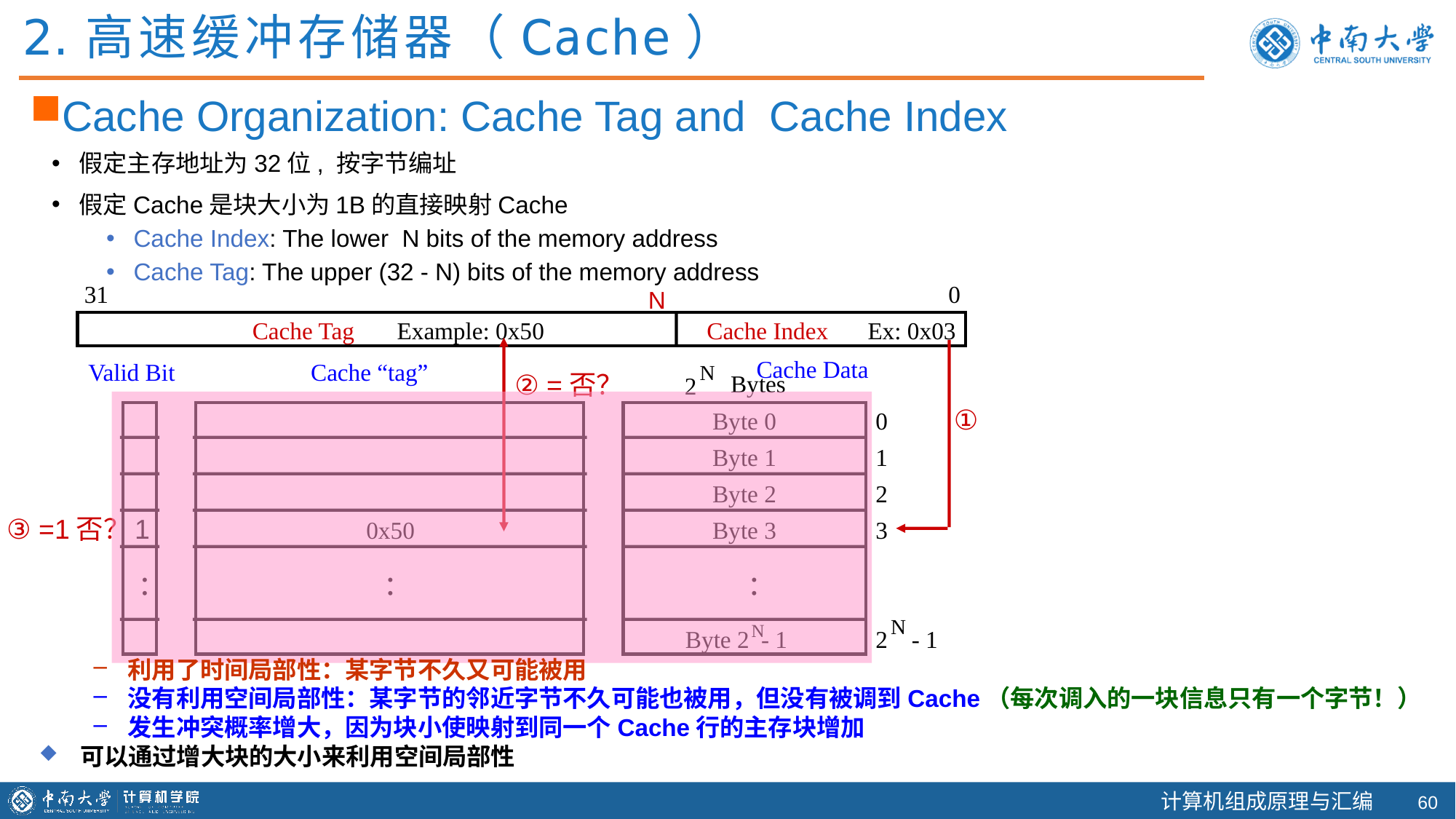

2.高速缓冲存储器（Cache）

Cache Organization: Cache Tag and  Cache Index
假定主存地址为32位, 按字节编址
假定Cache是块大小为1B的直接映射Cache
Cache Index: The lower  N bits of the memory address
Cache Tag: The upper (32 - N) bits of the memory address
31
0
N
Cache Tag
Example: 0x50
Cache Index
Ex: 0x03

② =否？

①

Cache Data
Valid Bit
Cache “tag”
N
Bytes
2

Byte 0
0

Byte 1
1

Byte 2
2

0x50
Byte 3
3

③ =1否？
1

:
:
:

利用了时间局部性：某字节不久又可能被用
没有利用空间局部性：某字节的邻近字节不久可能也被用，但没有被调到Cache（每次调入的一块信息只有一个字节！）
发生冲突概率增大，因为块小使映射到同一个Cache行的主存块增加
可以通过增大块的大小来利用空间局部性
N
N
Byte 2  - 1
2    - 1

60